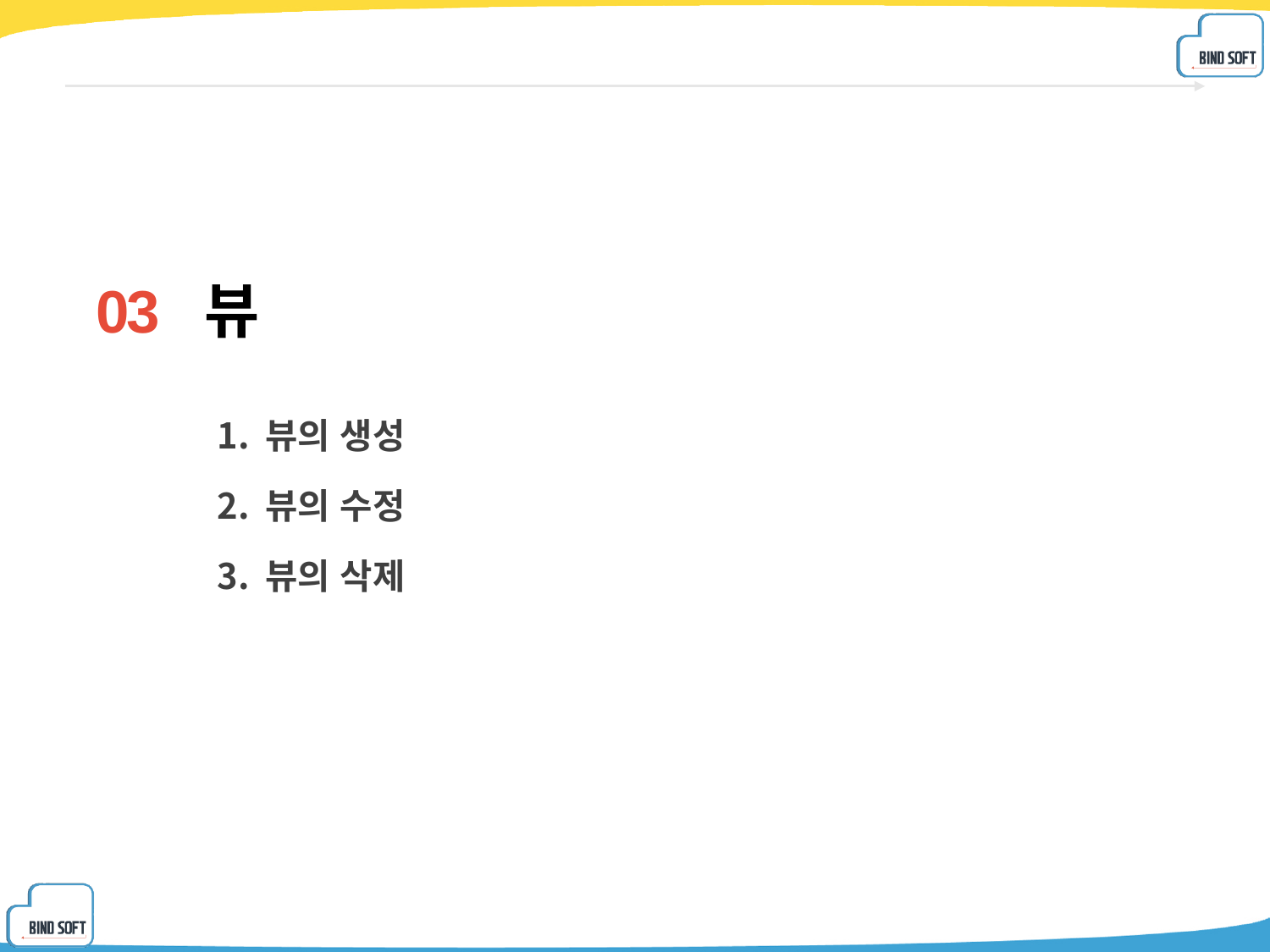

03  뷰
뷰의 생성
뷰의 수정
뷰의 삭제